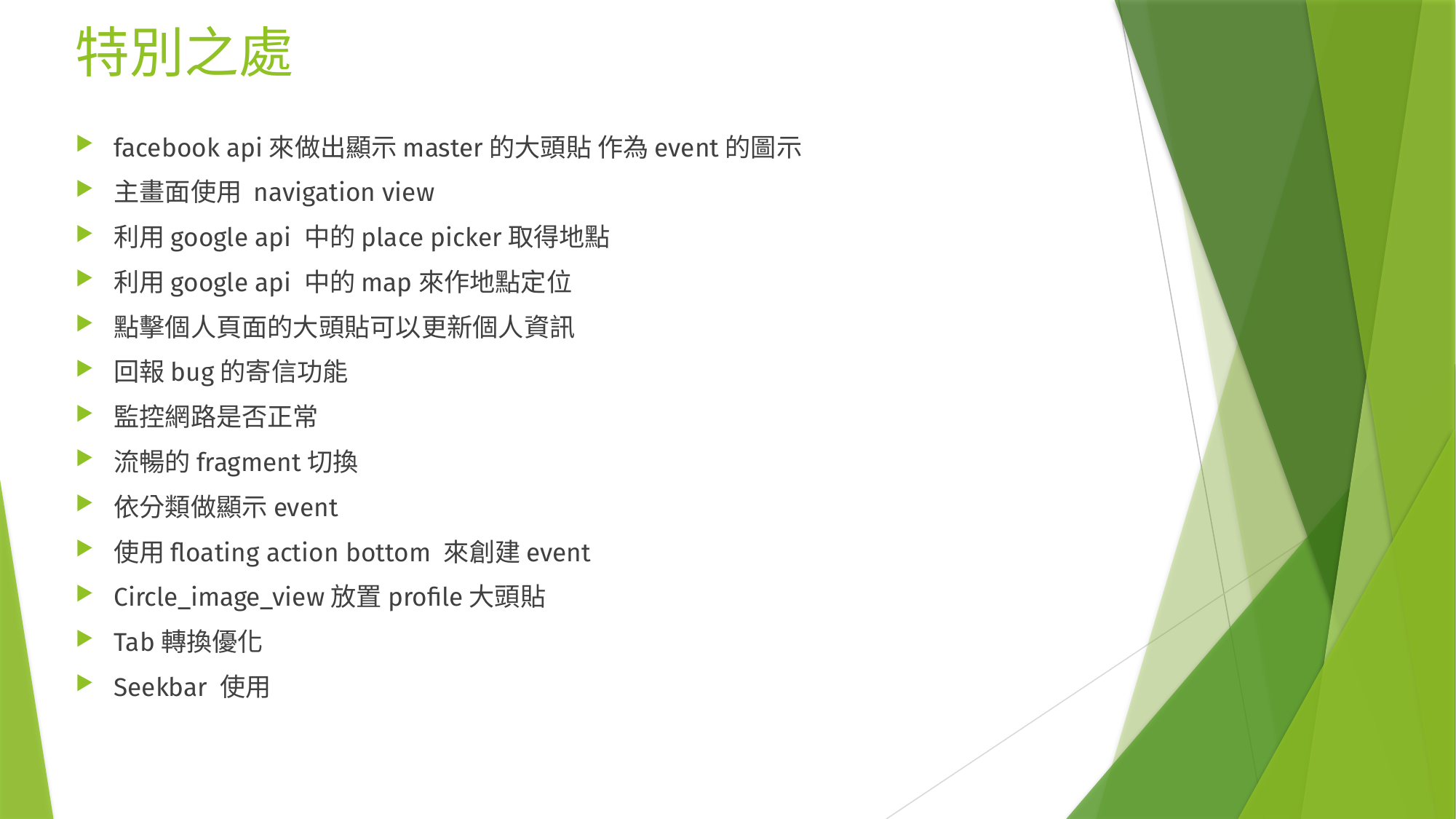

# 特別之處
facebook api來做出顯示master的大頭貼 作為event的圖示
主畫面使用 navigation view
利用google api 中的place picker取得地點
利用google api 中的map來作地點定位
點擊個人頁面的大頭貼可以更新個人資訊
回報bug的寄信功能
監控網路是否正常
流暢的fragment切換
依分類做顯示event
使用floating action bottom 來創建event
Circle_image_view放置profile大頭貼
Tab轉換優化
Seekbar 使用